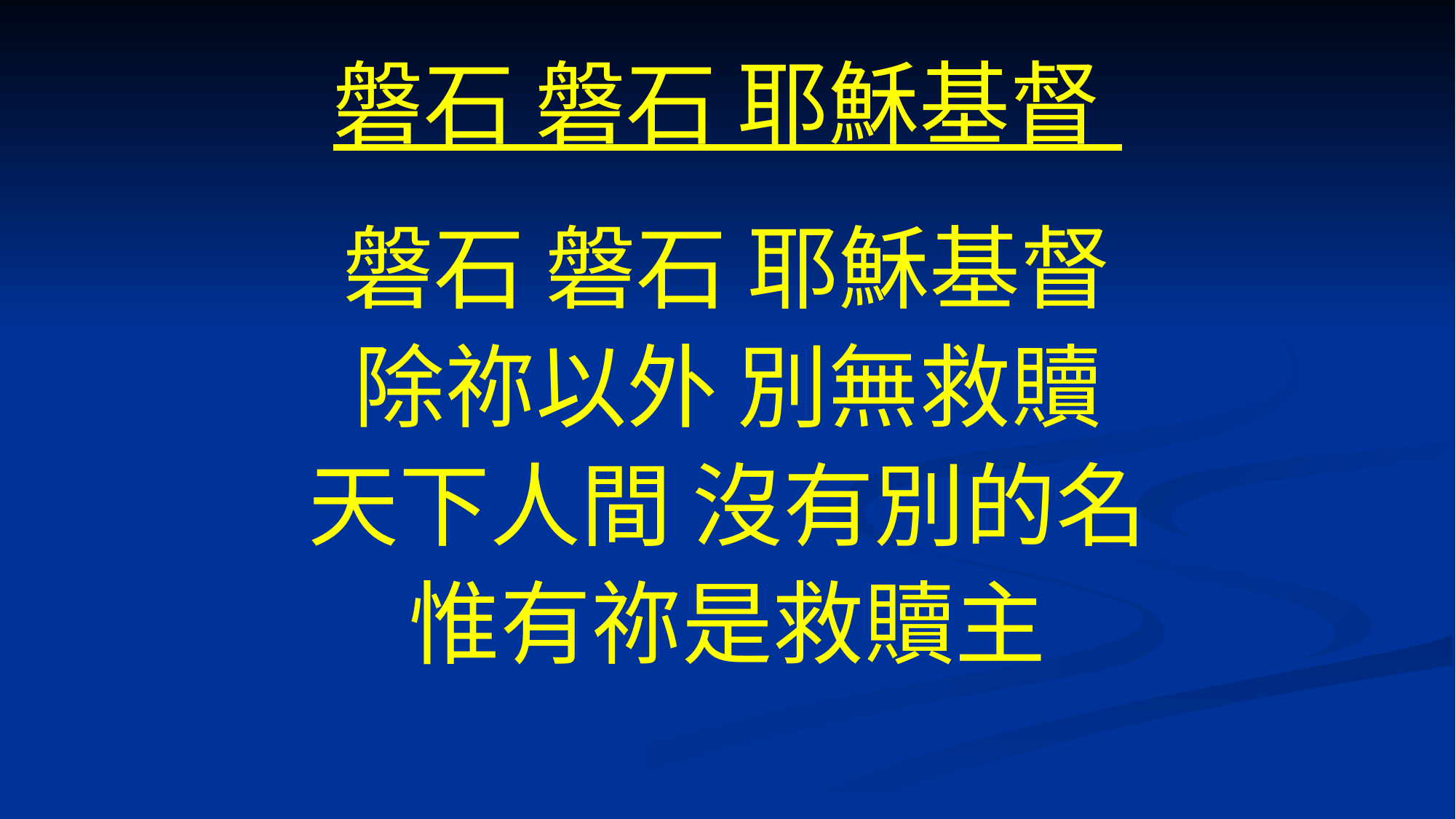

# 磐石 磐石 耶穌基督
磐石 磐石 耶穌基督
除祢以外 別無救贖
天下人間 沒有別的名
惟有祢是救贖主